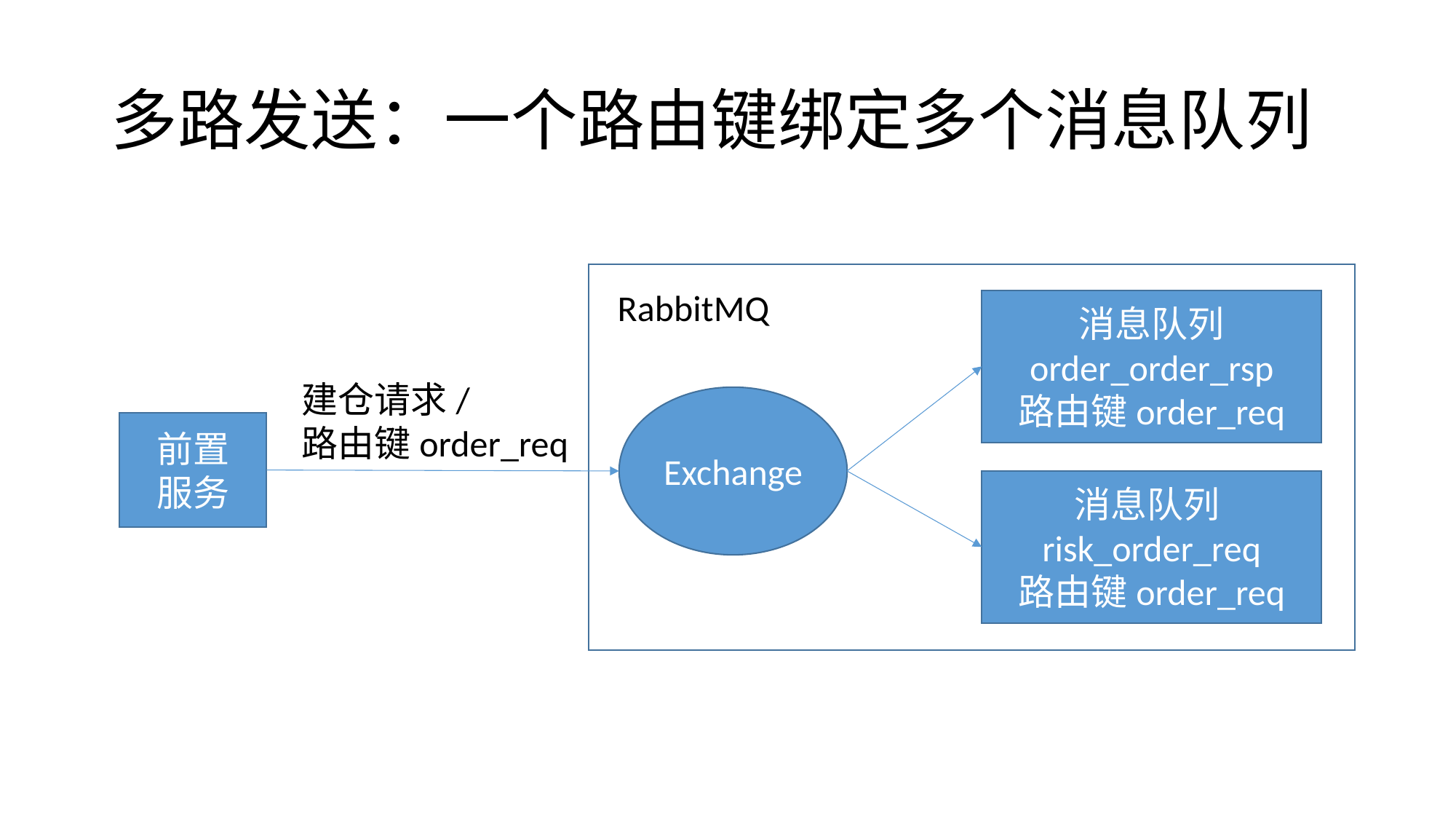

# 多路发送：一个路由键绑定多个消息队列

RabbitMQ
消息队列 order_order_rsp
路由键order_req
建仓请求/
路由键order_req
Exchange
前置
服务
消息队列risk_order_req
路由键order_req